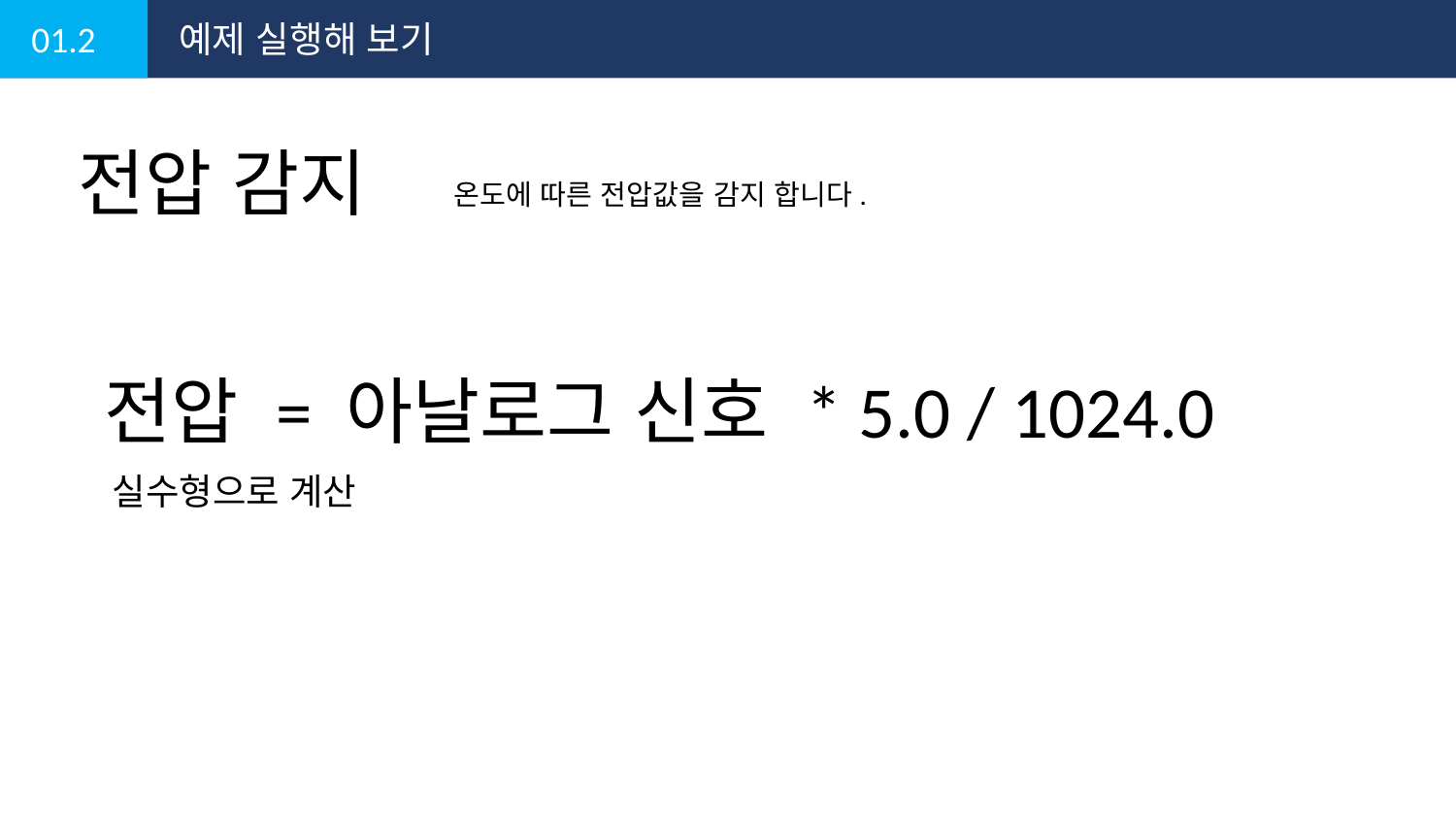

01.2
예제 실행해 보기
전압 감지
온도에 따른 전압값을 감지 합니다.
전압 = 아날로그 신호 * 5.0 / 1024.0
실수형으로 계산